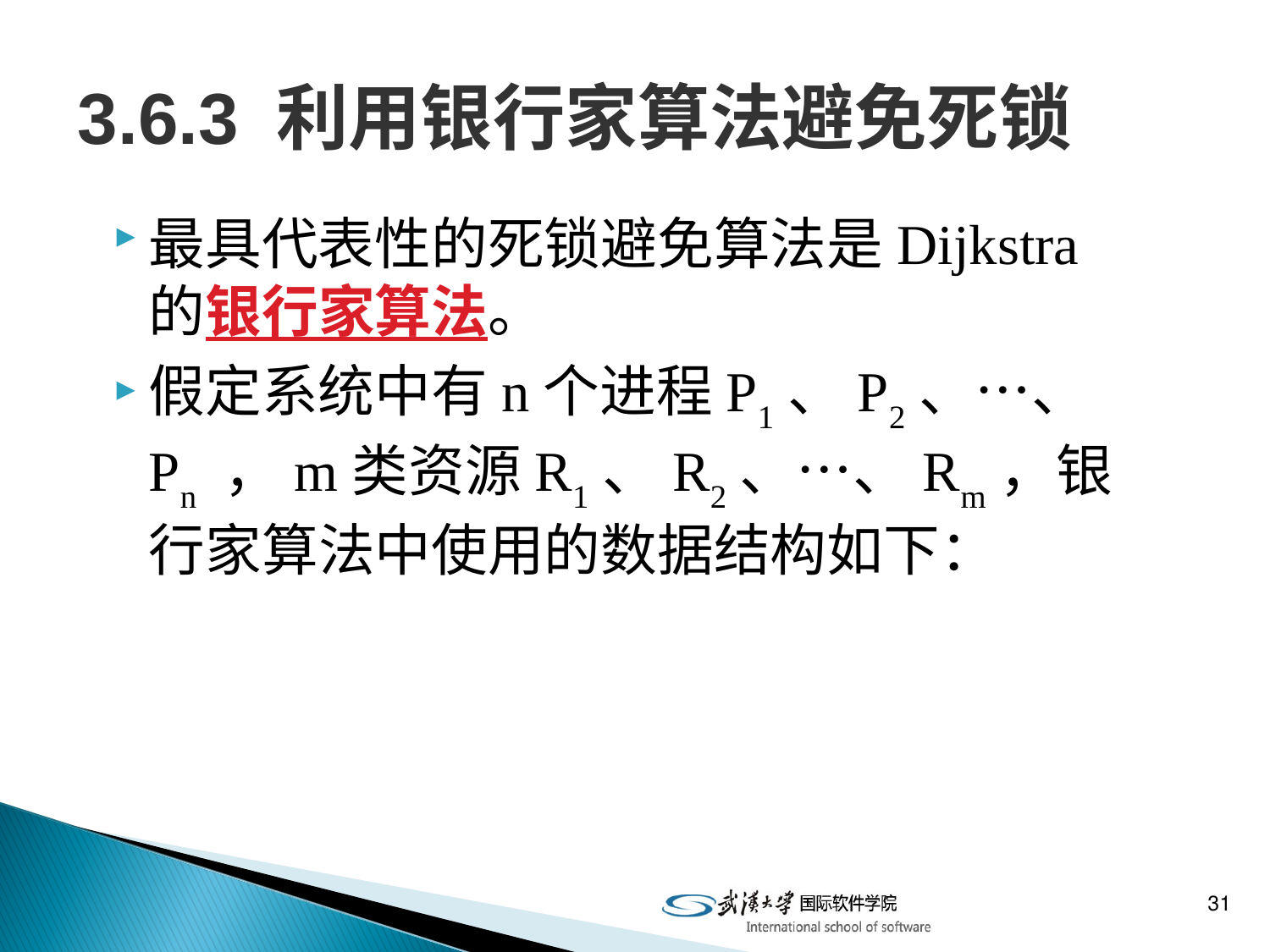

# 3.6.3 利用银行家算法避免死锁
最具代表性的死锁避免算法是Dijkstra的银行家算法。
假定系统中有n个进程P1、P2、…、Pn ，m类资源R1、R2、…、Rm，银行家算法中使用的数据结构如下：